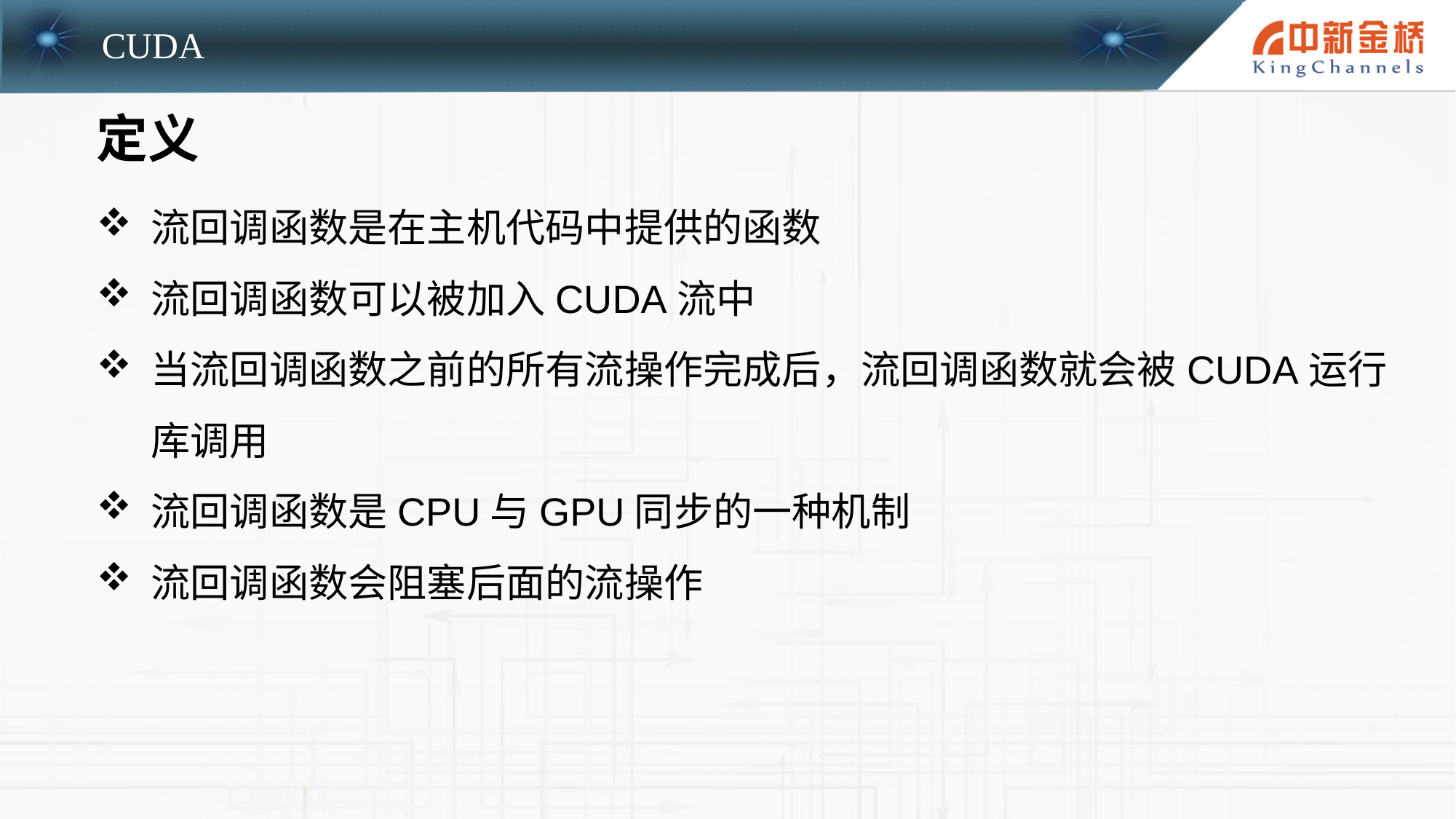

定义
流回调函数是在主机代码中提供的函数
流回调函数可以被加入CUDA流中
当流回调函数之前的所有流操作完成后，流回调函数就会被CUDA运行库调用
流回调函数是CPU与GPU同步的一种机制
流回调函数会阻塞后面的流操作